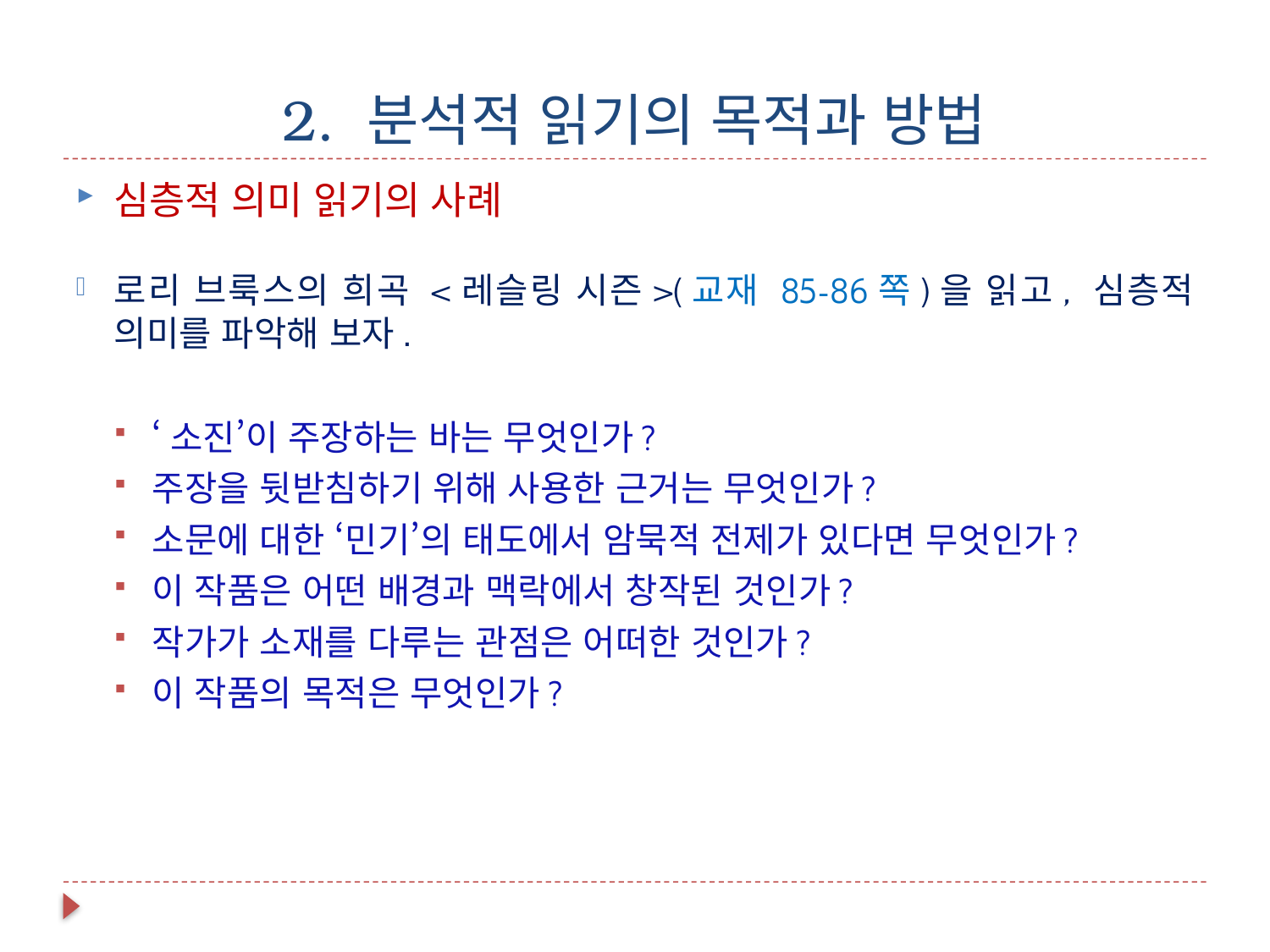

# 2. 분석적 읽기의 목적과 방법
심층적 의미 읽기의 사례

로리 브룩스의 희곡 <레슬링 시즌>(교재 85-86쪽)을 읽고, 심층적 의미를 파악해 보자.

‘소진’이 주장하는 바는 무엇인가?
주장을 뒷받침하기 위해 사용한 근거는 무엇인가?
소문에 대한 ‘민기’의 태도에서 암묵적 전제가 있다면 무엇인가?
이 작품은 어떤 배경과 맥락에서 창작된 것인가?
작가가 소재를 다루는 관점은 어떠한 것인가?
이 작품의 목적은 무엇인가?